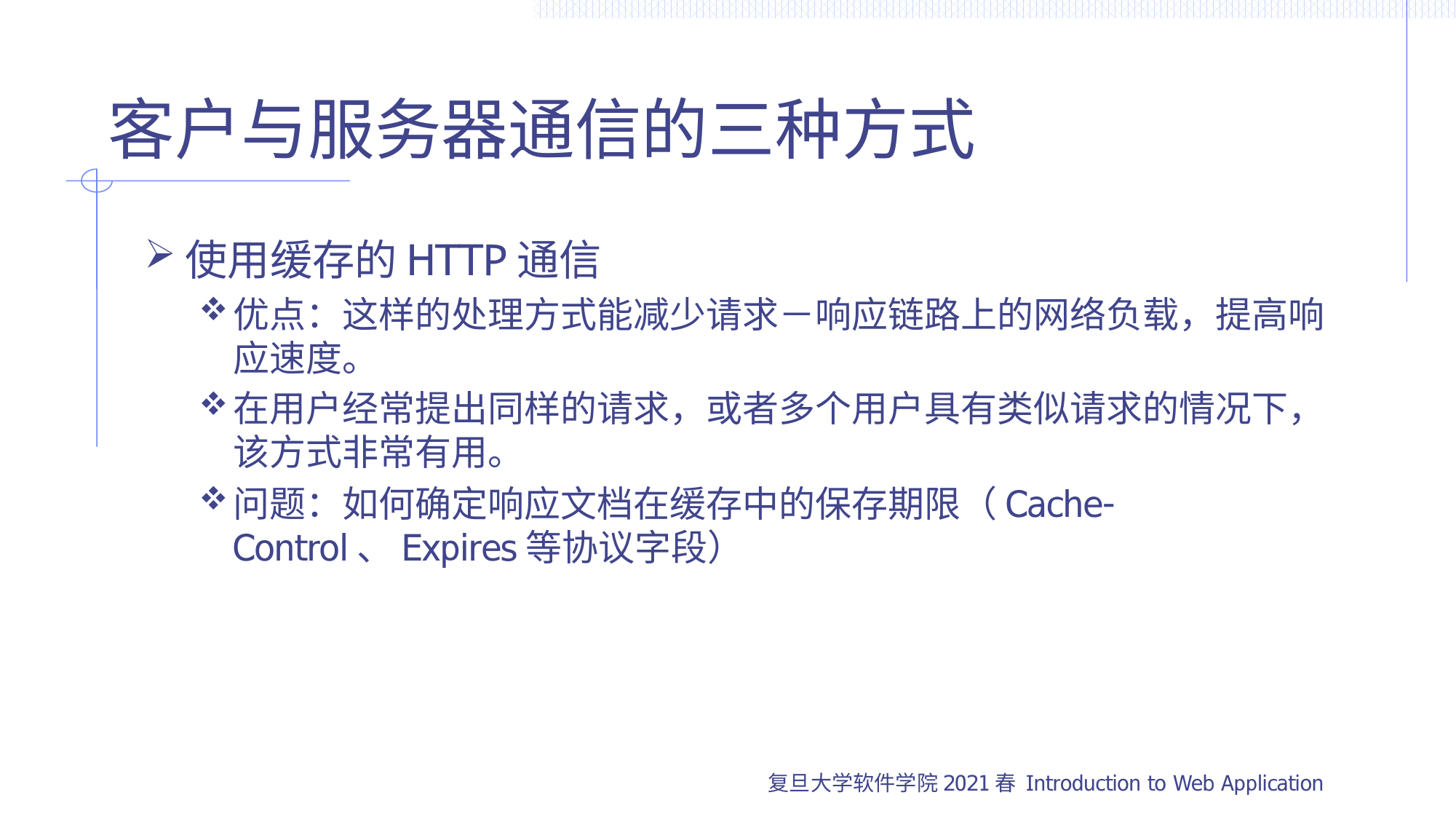

# 客户与服务器通信的三种方式
使用缓存的HTTP通信
优点：这样的处理方式能减少请求－响应链路上的网络负载，提高响应速度。
在用户经常提出同样的请求，或者多个用户具有类似请求的情况下，该方式非常有用。
问题：如何确定响应文档在缓存中的保存期限（Cache-Control、Expires等协议字段）